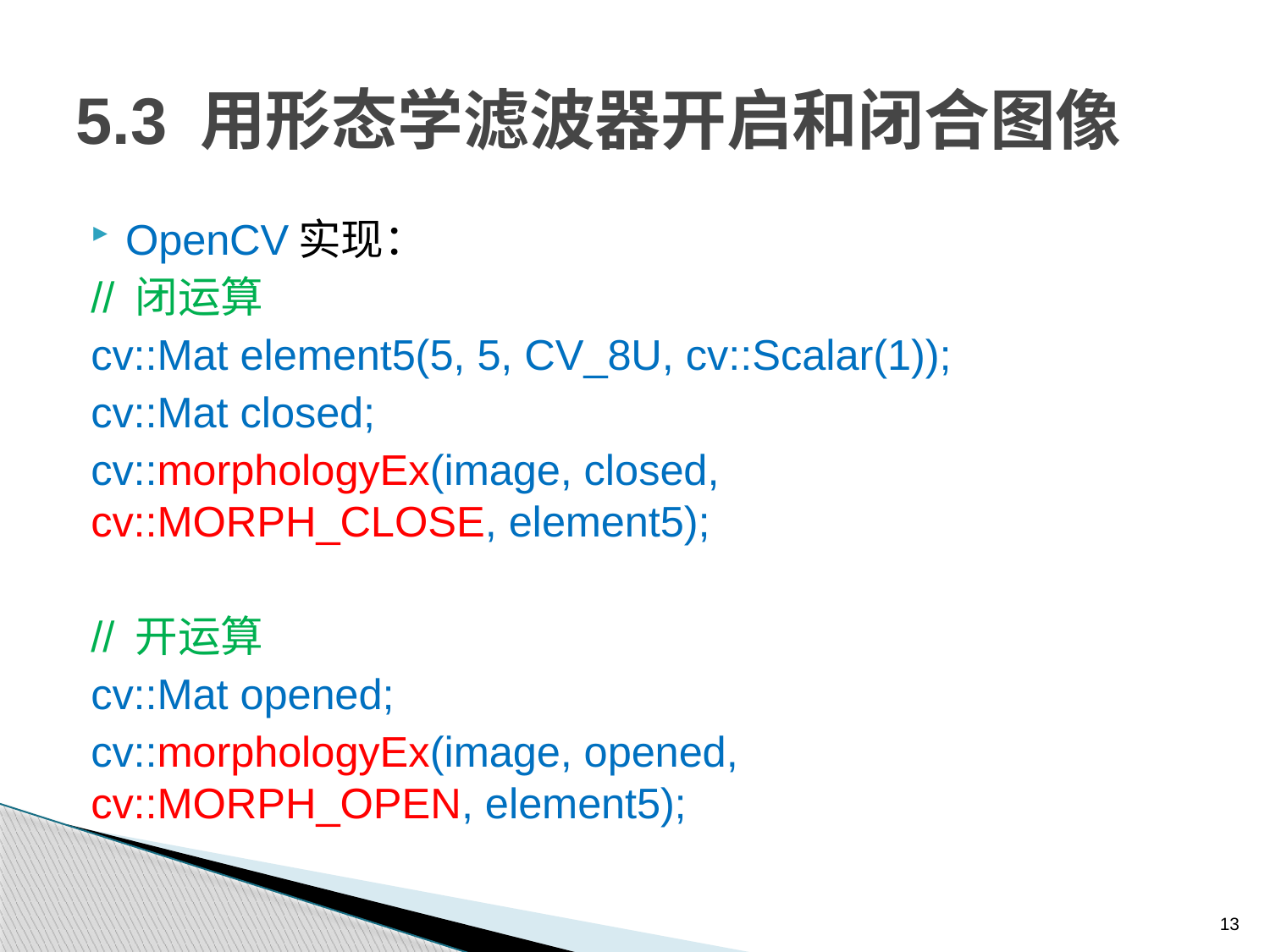

# 5.3 用形态学滤波器开启和闭合图像
OpenCV实现：
	// 闭运算
	cv::Mat element5(5, 5, CV_8U, cv::Scalar(1));
	cv::Mat closed;
	cv::morphologyEx(image, closed, 			              cv::MORPH_CLOSE, element5);

	// 开运算
	cv::Mat opened;
	cv::morphologyEx(image, opened,                		              cv::MORPH_OPEN, element5);
13